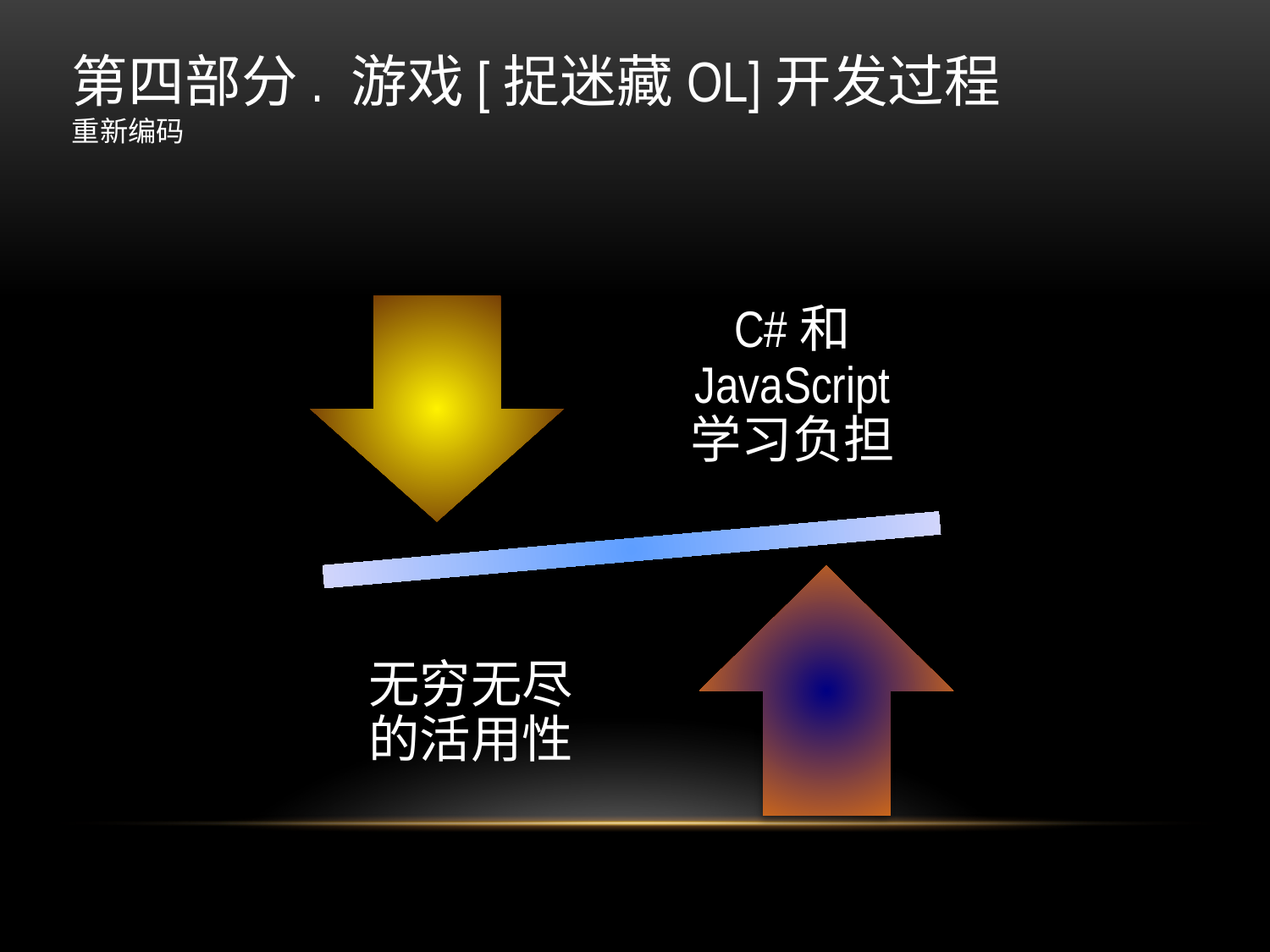

第四部分. 游戏[捉迷藏OL]开发过程
重新编码
C#和 JavaScript 学习负担
无穷无尽的活用性